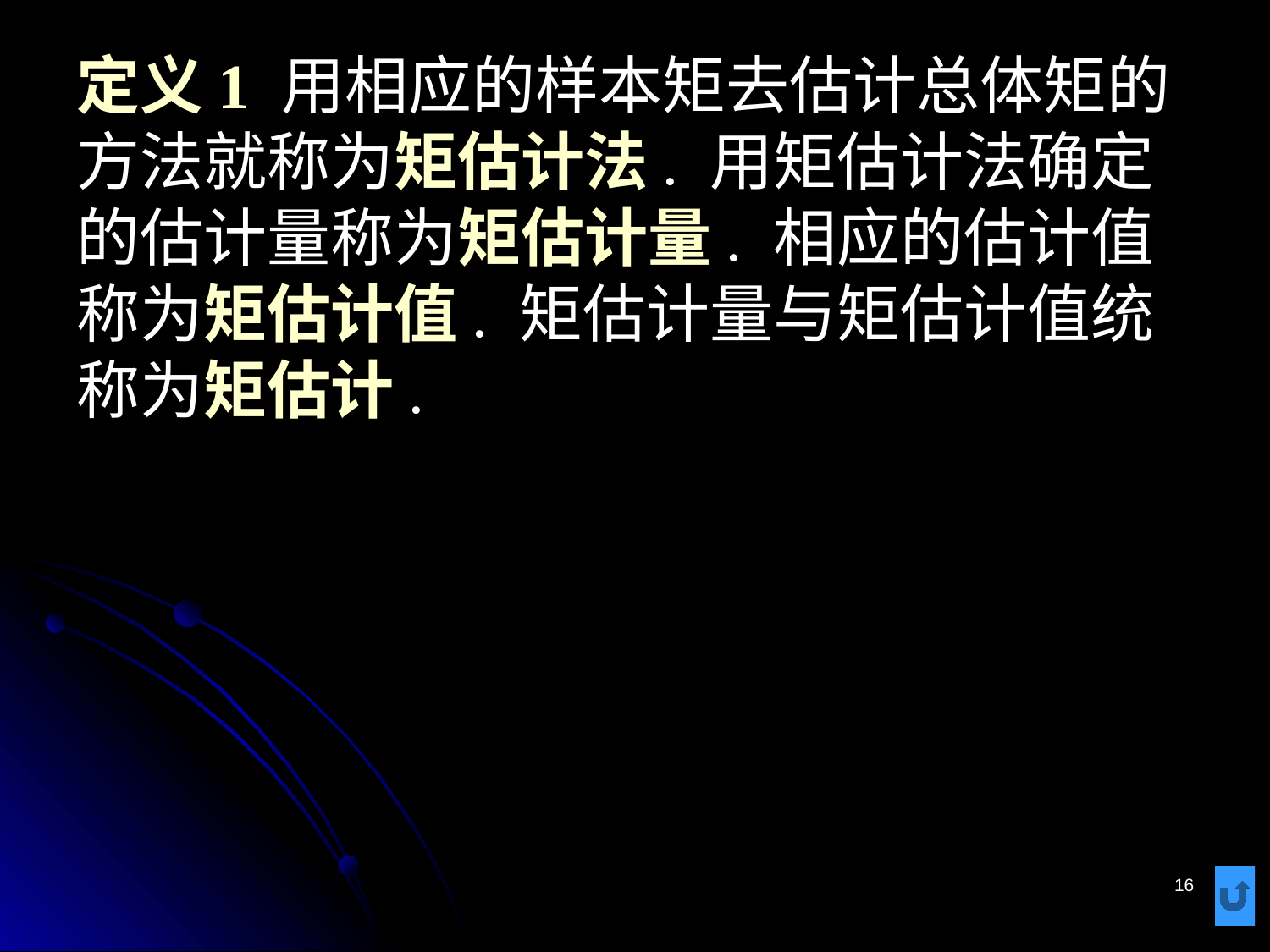

# 定义1 用相应的样本矩去估计总体矩的方法就称为矩估计法. 用矩估计法确定的估计量称为矩估计量. 相应的估计值称为矩估计值. 矩估计量与矩估计值统称为矩估计.
16